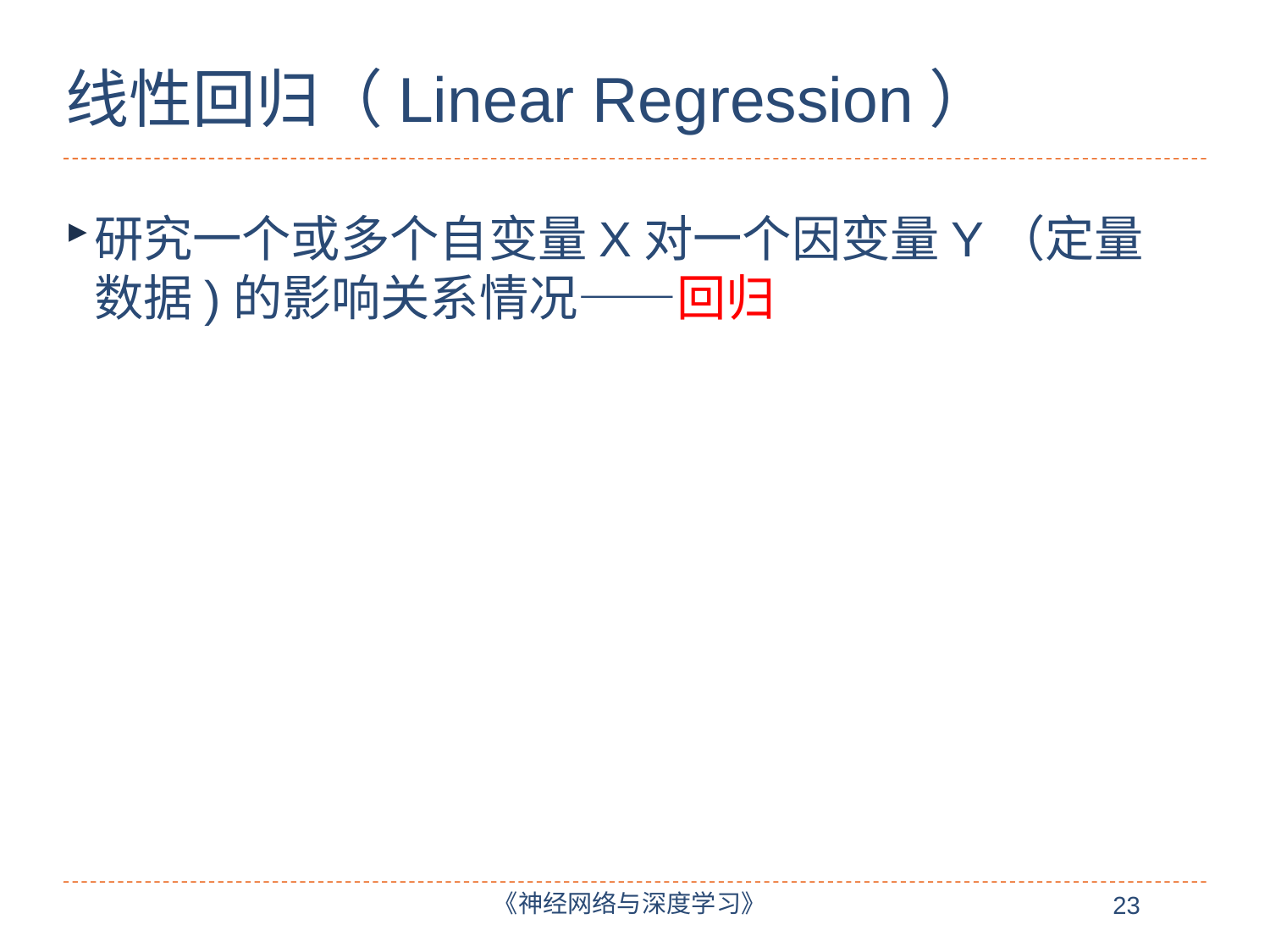

线性回归（Linear Regression）
研究一个或多个自变量X对一个因变量Y（定量数据)的影响关系情况——回归